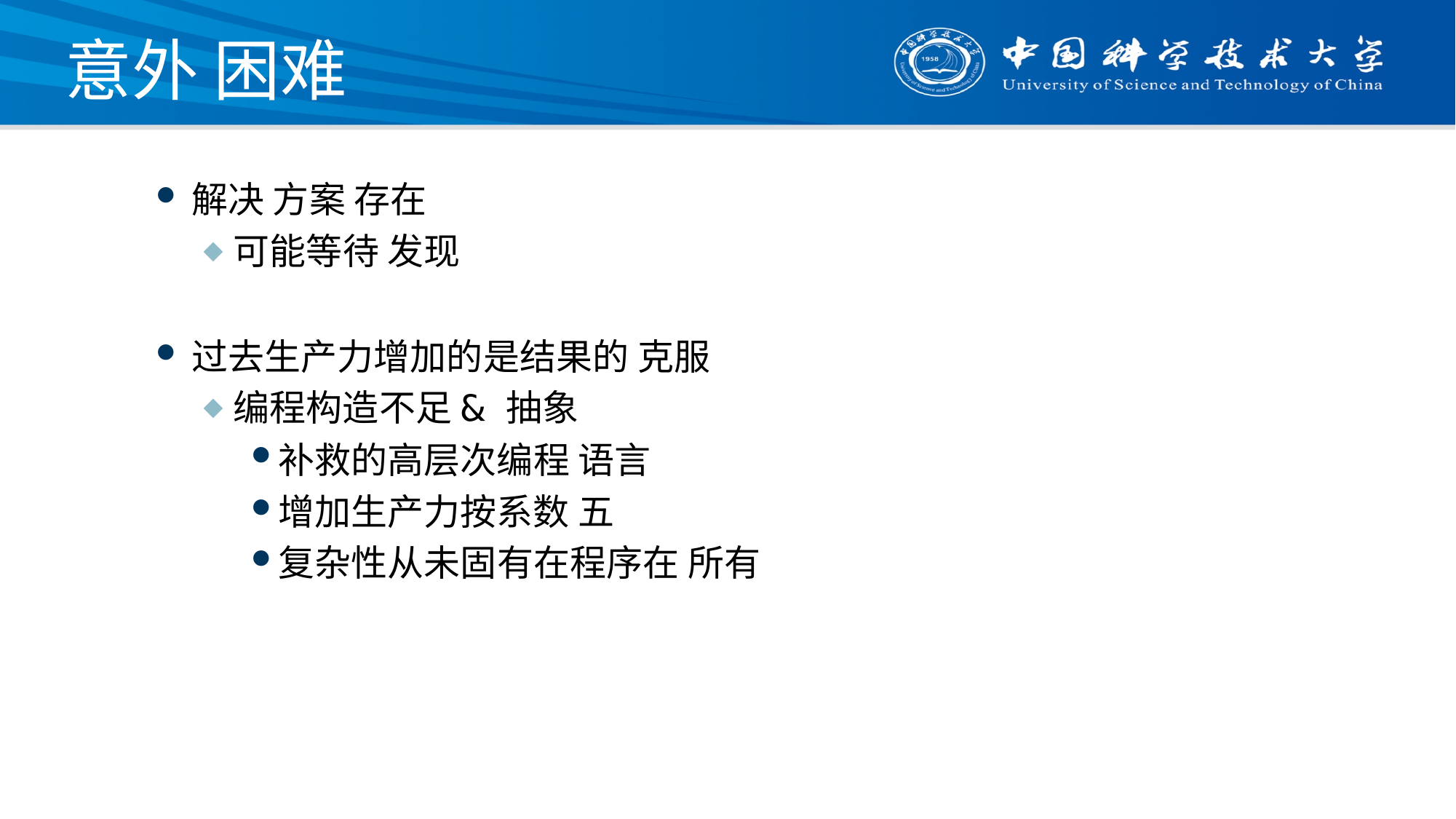

# 意外 困难
解决 方案 存在
可能等待 发现

过去生产力增加的是结果的 克服
编程构造不足& 抽象
补救的高层次编程 语言
增加生产力按系数 五
复杂性从未固有在程序在 所有